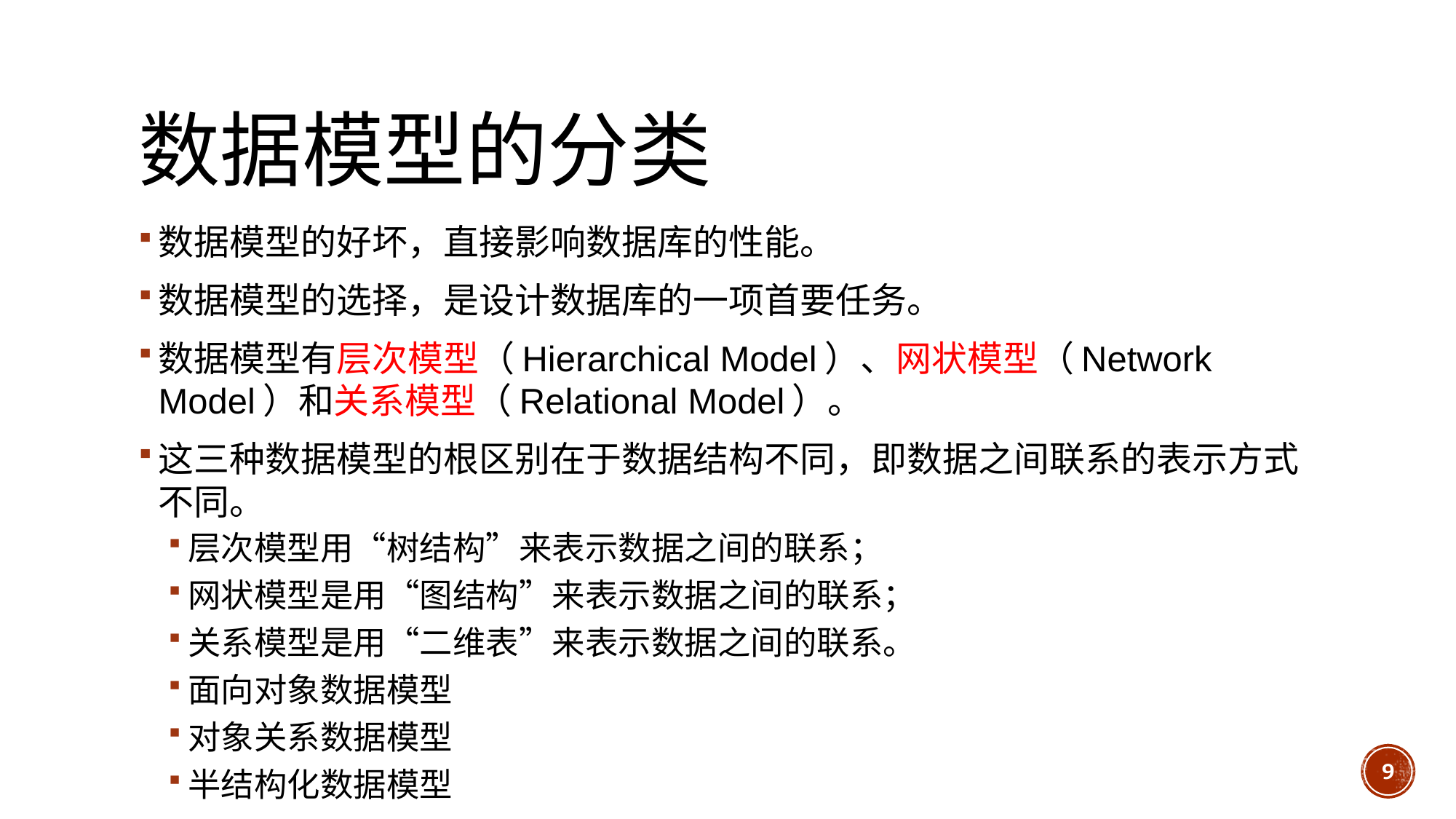

# 数据模型的分类
数据模型的好坏，直接影响数据库的性能。
数据模型的选择，是设计数据库的一项首要任务。
数据模型有层次模型（Hierarchical Model）、网状模型（Network Model）和关系模型（Relational Model）。
这三种数据模型的根区别在于数据结构不同，即数据之间联系的表示方式不同。
层次模型用“树结构”来表示数据之间的联系；
网状模型是用“图结构”来表示数据之间的联系；
关系模型是用“二维表”来表示数据之间的联系。
面向对象数据模型
对象关系数据模型
半结构化数据模型

9